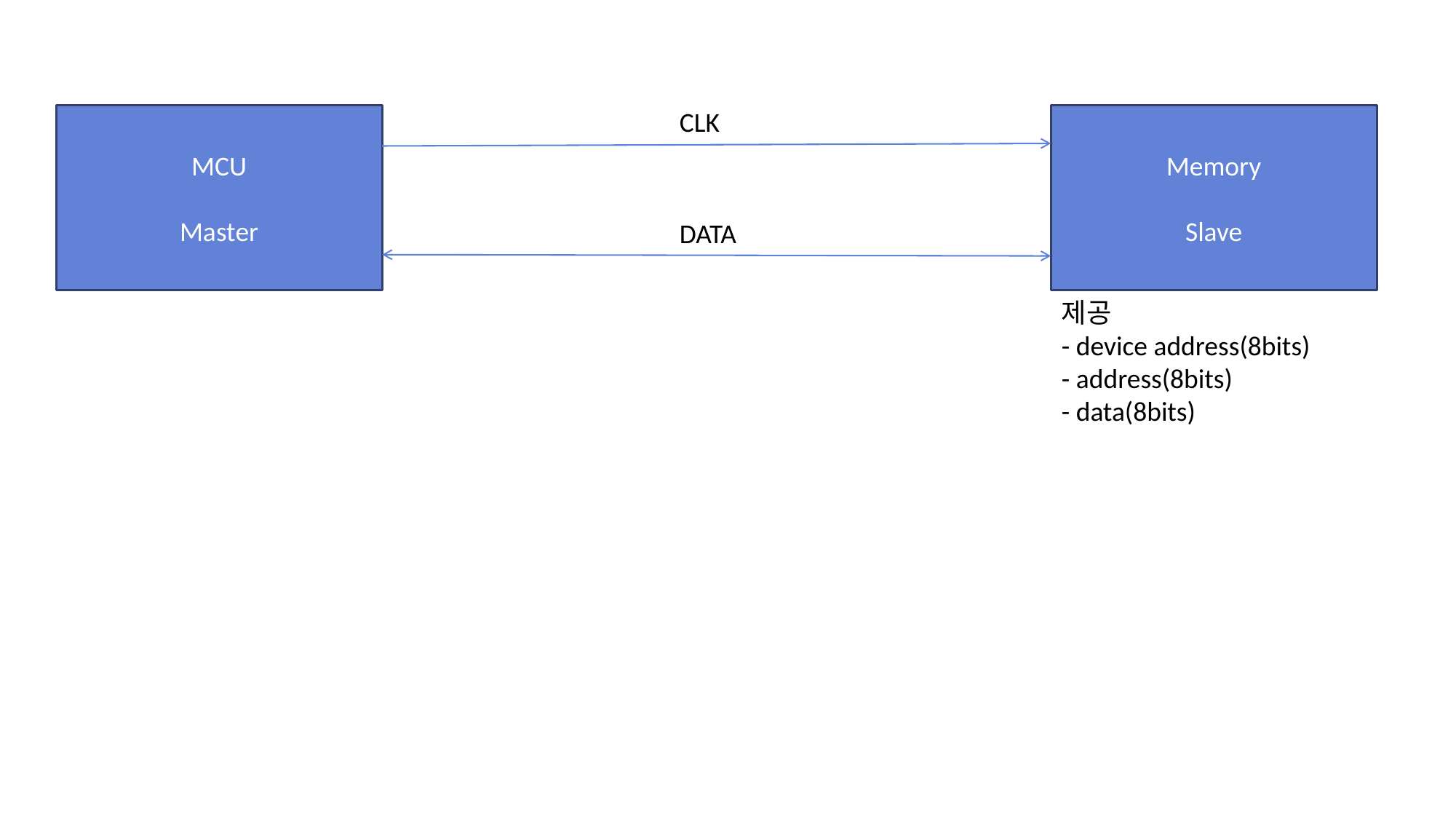

CLK
MCU

Master
Memory

Slave
DATA
제공
- device address(8bits)
- address(8bits)
- data(8bits)